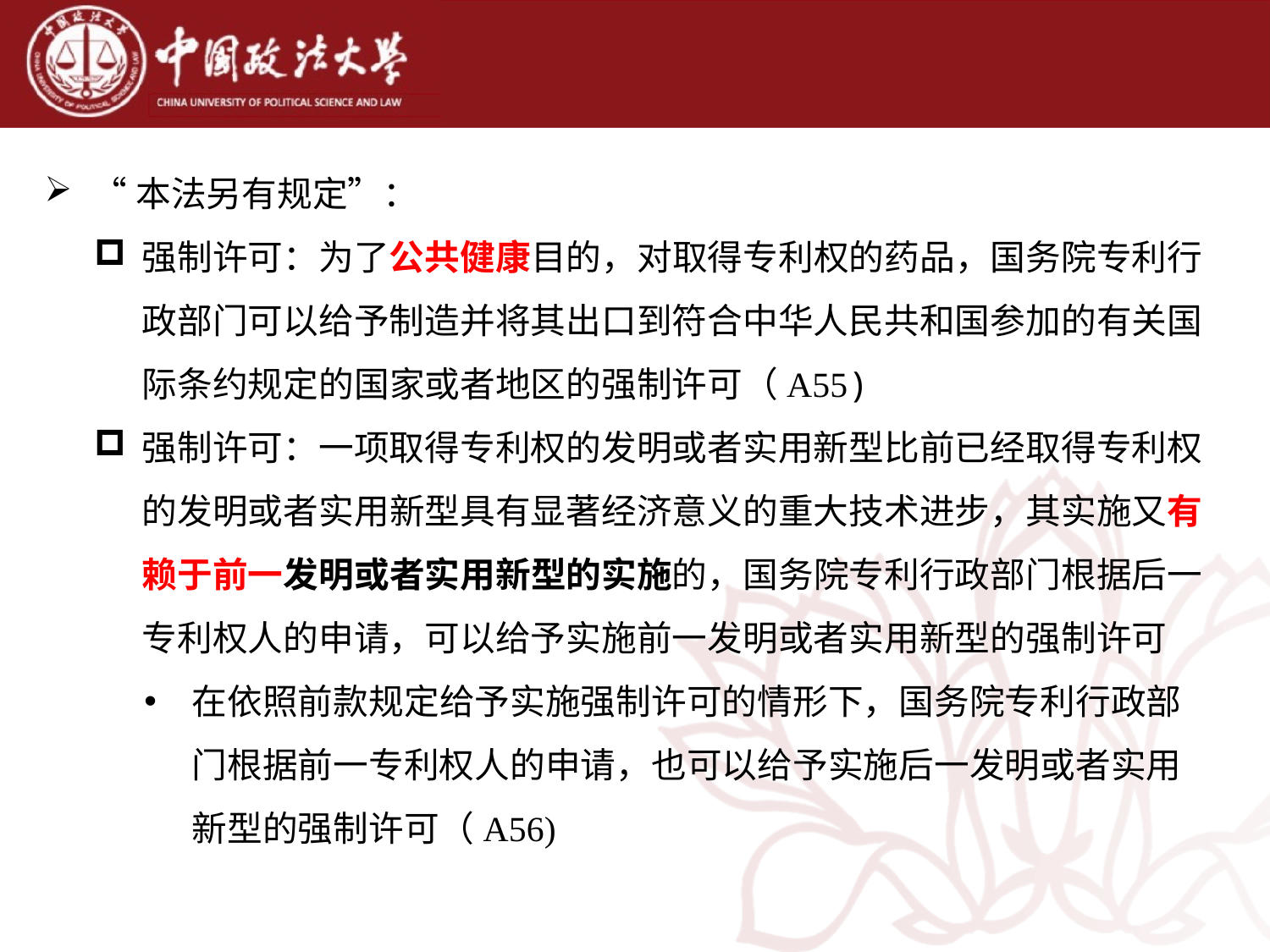

“本法另有规定”：
强制许可：为了公共健康目的，对取得专利权的药品，国务院专利行政部门可以给予制造并将其出口到符合中华人民共和国参加的有关国际条约规定的国家或者地区的强制许可（A55)
强制许可：一项取得专利权的发明或者实用新型比前已经取得专利权的发明或者实用新型具有显著经济意义的重大技术进步，其实施又有赖于前一发明或者实用新型的实施的，国务院专利行政部门根据后一专利权人的申请，可以给予实施前一发明或者实用新型的强制许可
在依照前款规定给予实施强制许可的情形下，国务院专利行政部门根据前一专利权人的申请，也可以给予实施后一发明或者实用新型的强制许可（A56)